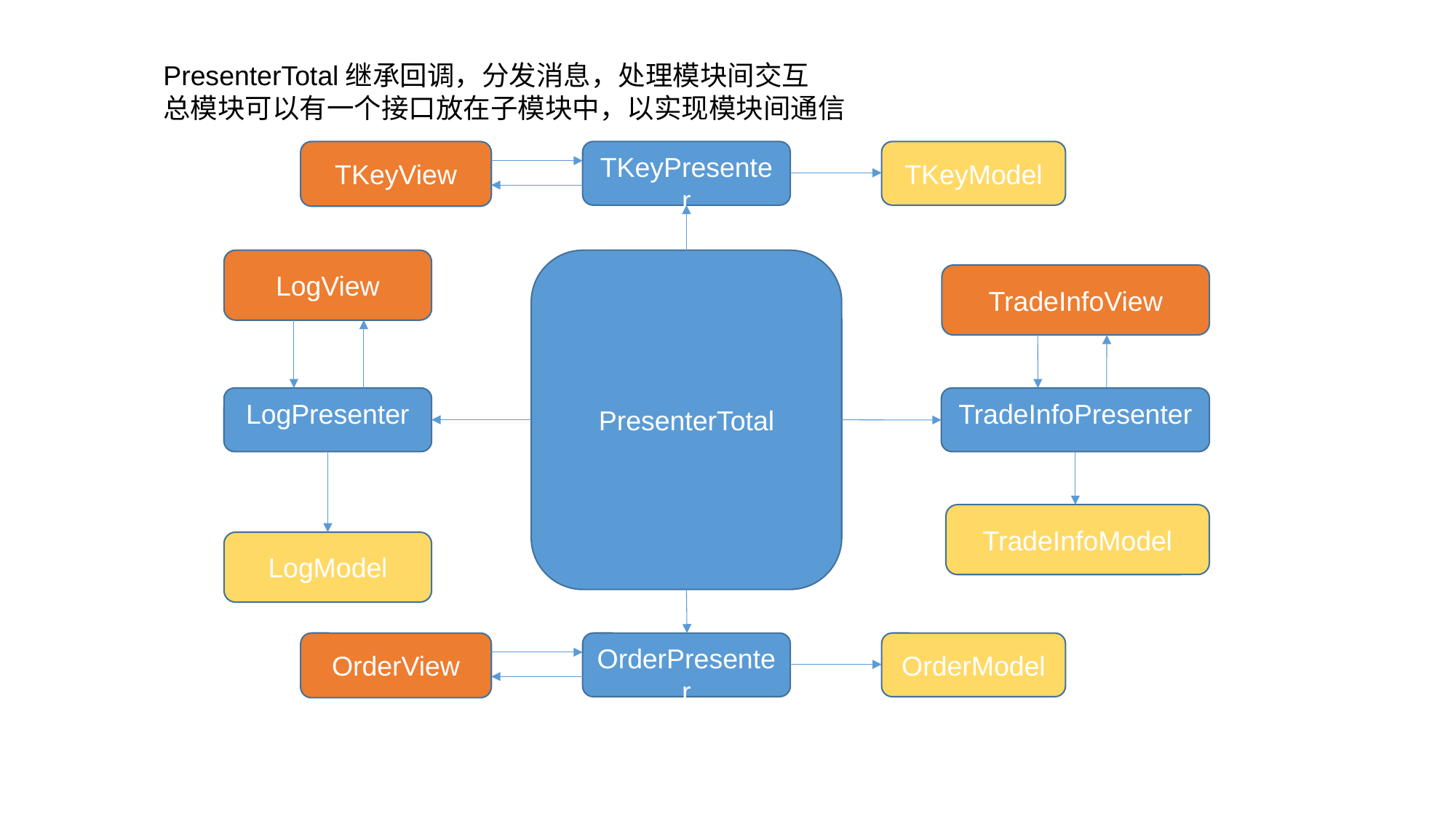

PresenterTotal继承回调，分发消息，处理模块间交互
总模块可以有一个接口放在子模块中，以实现模块间通信
TKeyView
TKeyPresenter

TKeyModel
LogView
PresenterTotal
TradeInfoView
LogPresenter

TradeInfoPresenter

TradeInfoModel
LogModel
OrderView
OrderPresenter

OrderModel